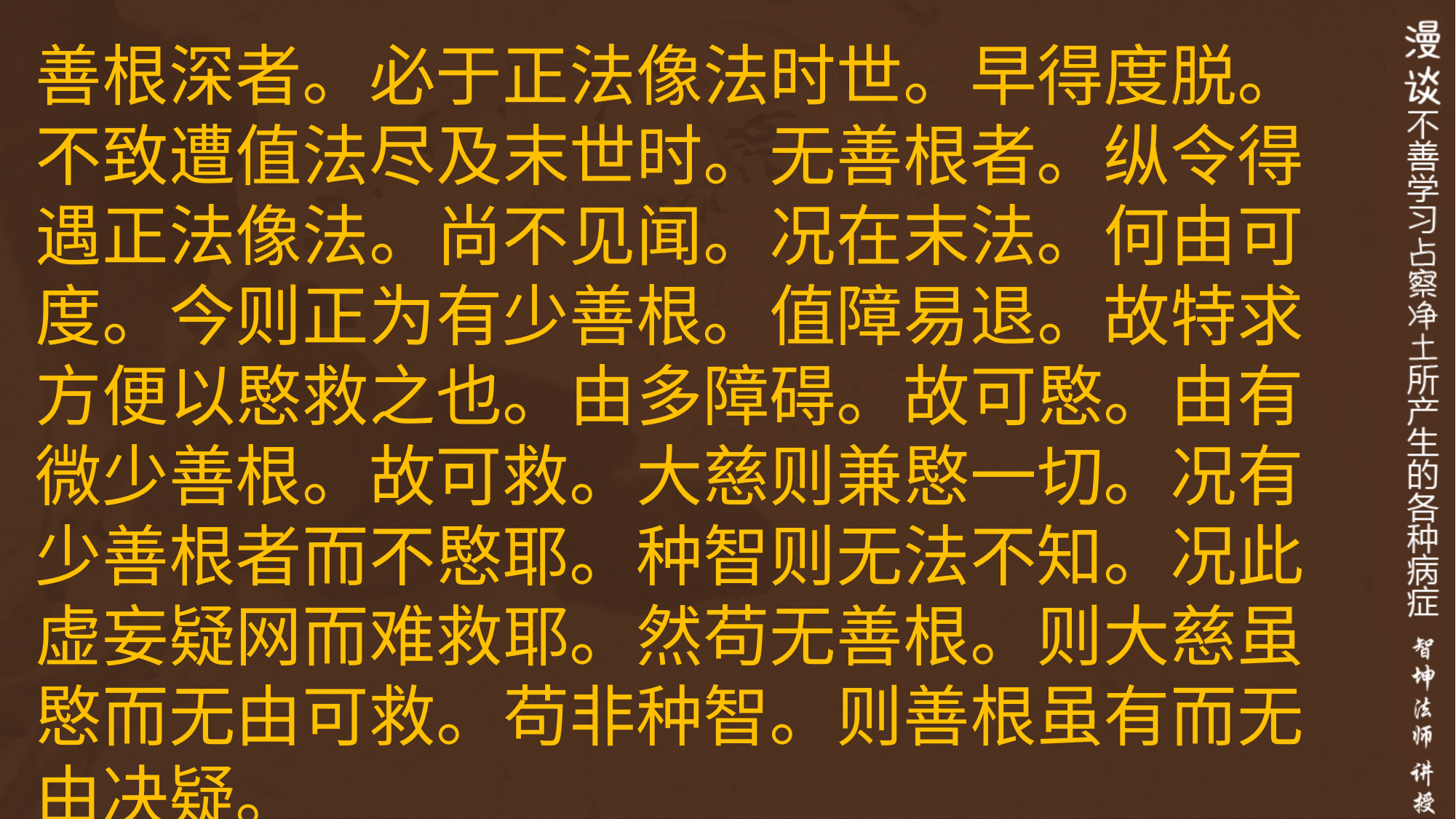

#
善根深者。必于正法像法时世。早得度脱。不致遭值法尽及末世时。无善根者。纵令得遇正法像法。尚不见闻。况在末法。何由可度。今则正为有少善根。值障易退。故特求方便以愍救之也。由多障碍。故可愍。由有微少善根。故可救。大慈则兼愍一切。况有少善根者而不愍耶。种智则无法不知。况此虚妄疑网而难救耶。然苟无善根。则大慈虽愍而无由可救。苟非种智。则善根虽有而无由决疑。